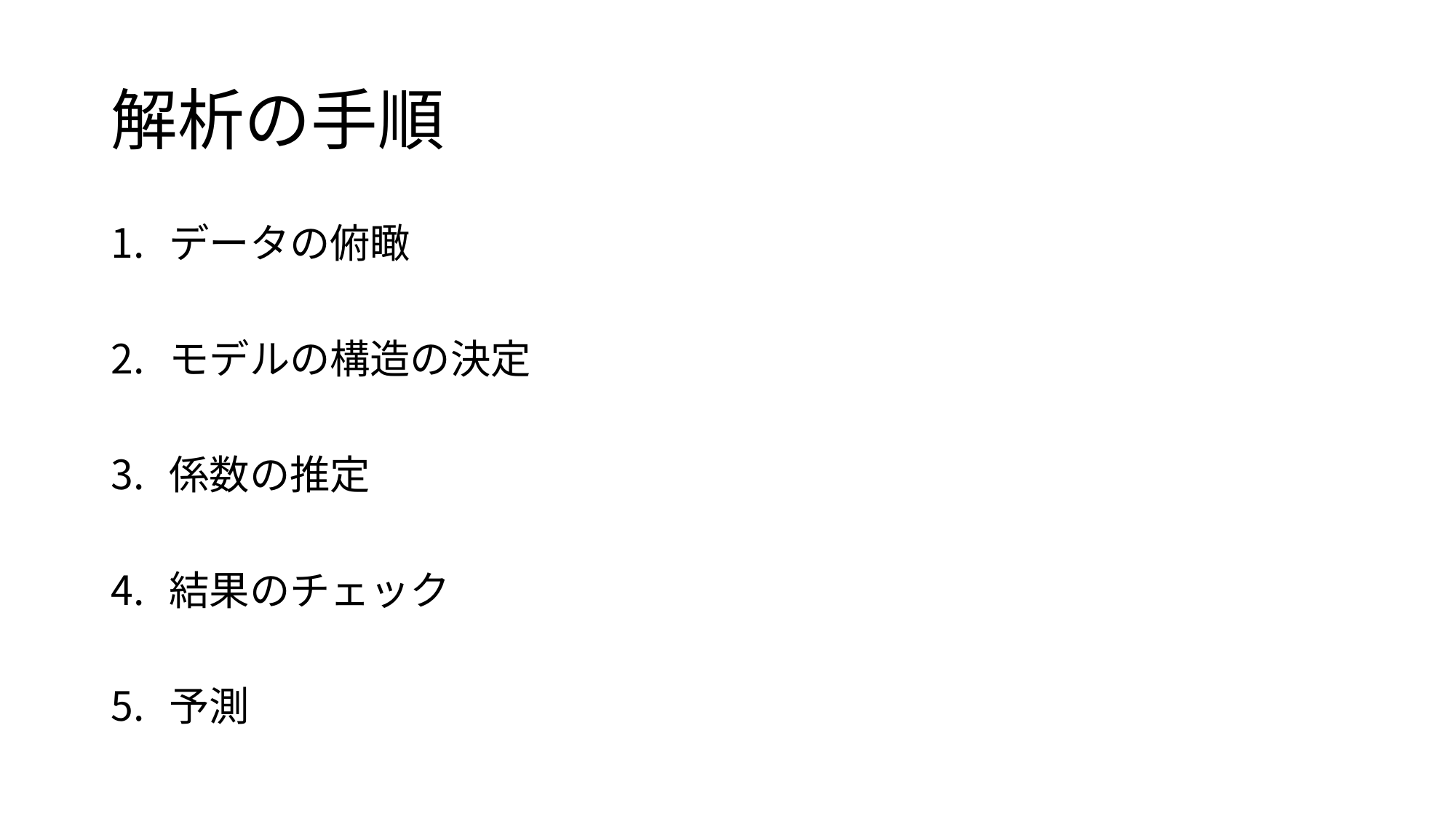

# 解析の手順
データの俯瞰

モデルの構造の決定

係数の推定

結果のチェック

予測